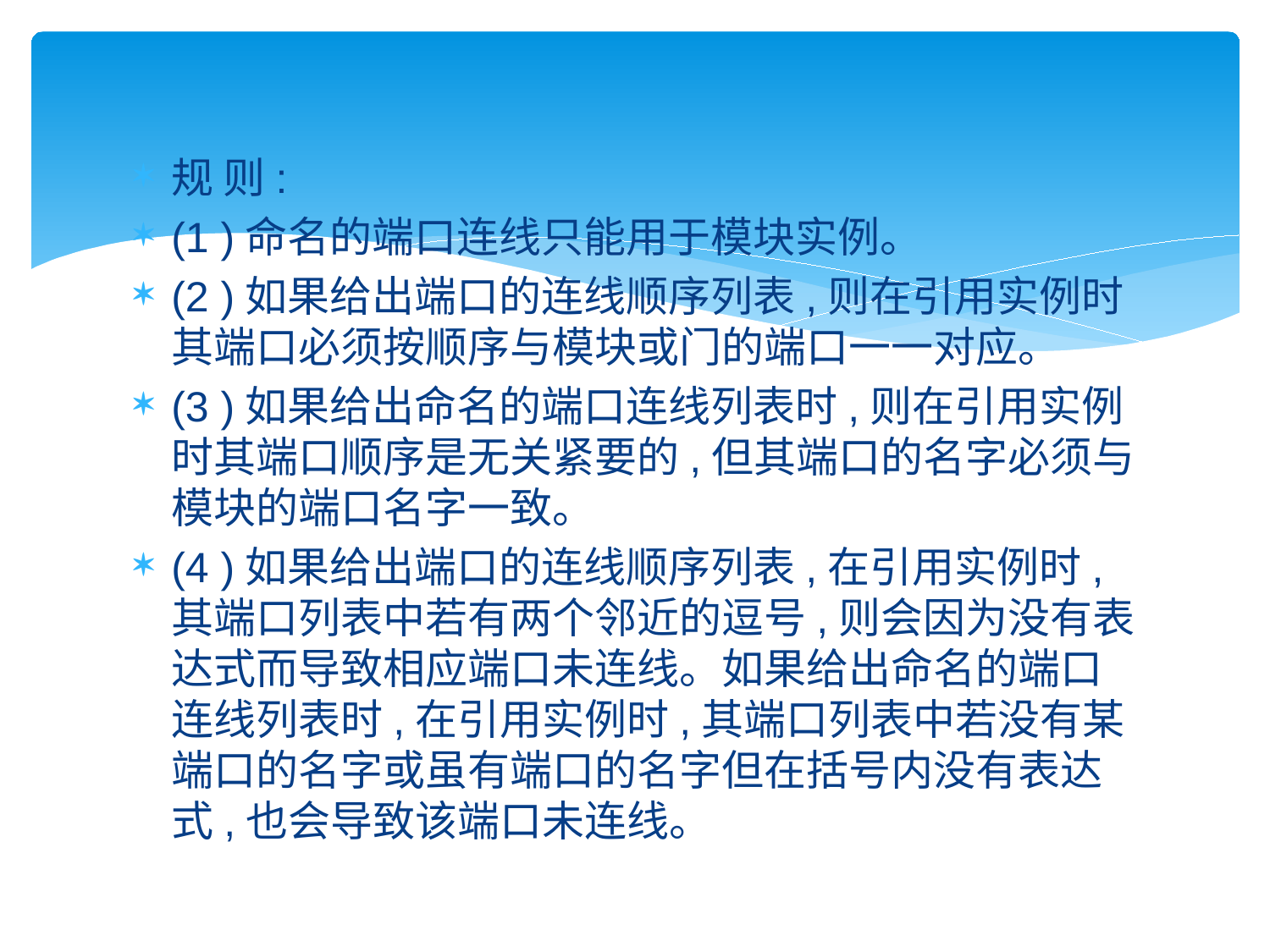

#
规 则:
(1 )命名的端口连线只能用于模块实例。
(2 )如果给出端口的连线顺序列表,则在引用实例时其端口必须按顺序与模块或门的端口一一对应。
(3 )如果给出命名的端口连线列表时,则在引用实例时其端口顺序是无关紧要的,但其端口的名字必须与模块的端口名字一致。
(4 )如果给出端口的连线顺序列表,在引用实例时,其端口列表中若有两个邻近的逗号,则会因为没有表达式而导致相应端口未连线。如果给出命名的端口连线列表时,在引用实例时,其端口列表中若没有某端口的名字或虽有端口的名字但在括号内没有表达式,也会导致该端口未连线。